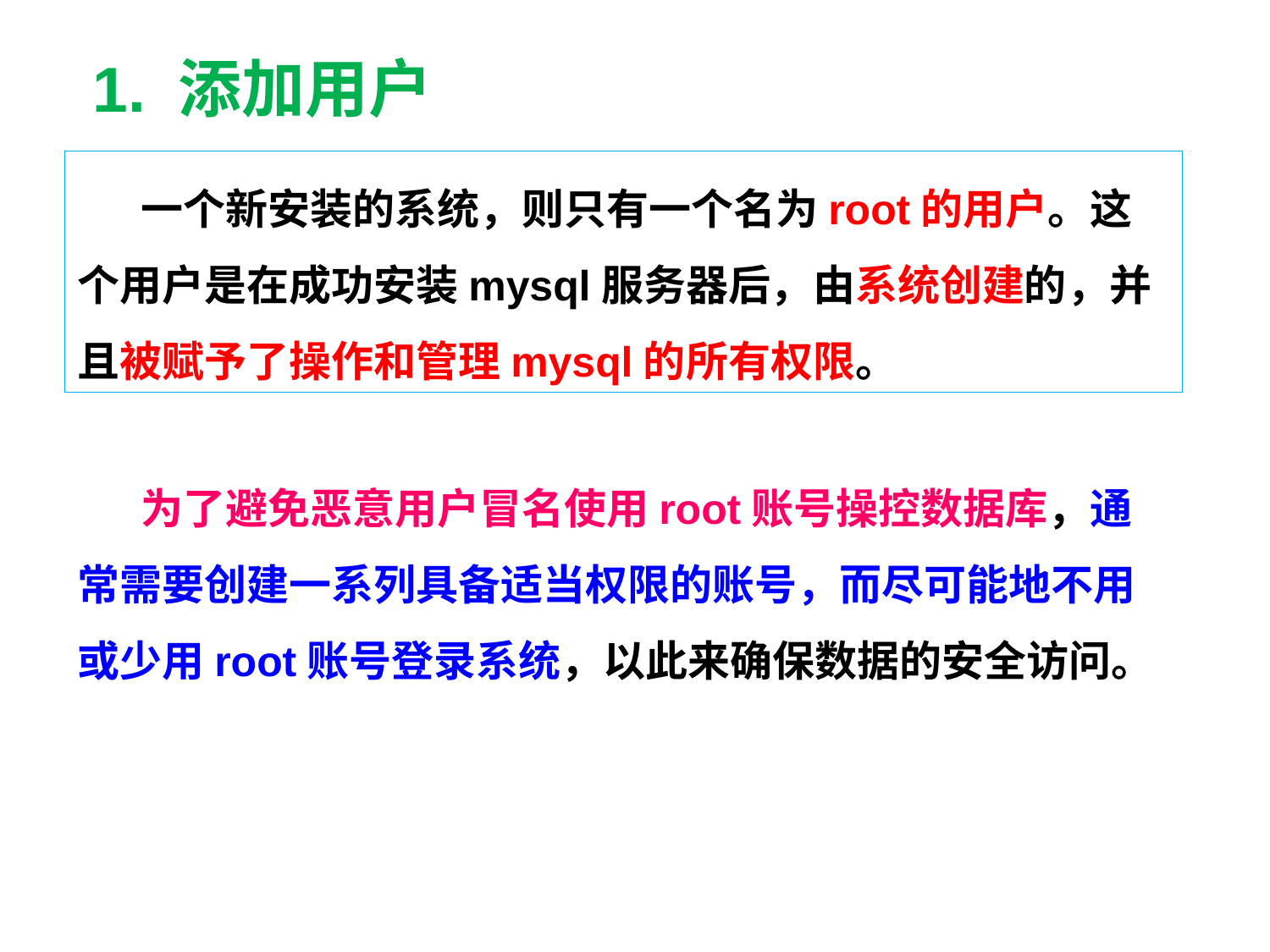

1. 添加用户
一个新安装的系统，则只有一个名为root的用户。这个用户是在成功安装mysql服务器后，由系统创建的，并且被赋予了操作和管理mysql的所有权限。
为了避免恶意用户冒名使用root账号操控数据库，通常需要创建一系列具备适当权限的账号，而尽可能地不用或少用root账号登录系统，以此来确保数据的安全访问。